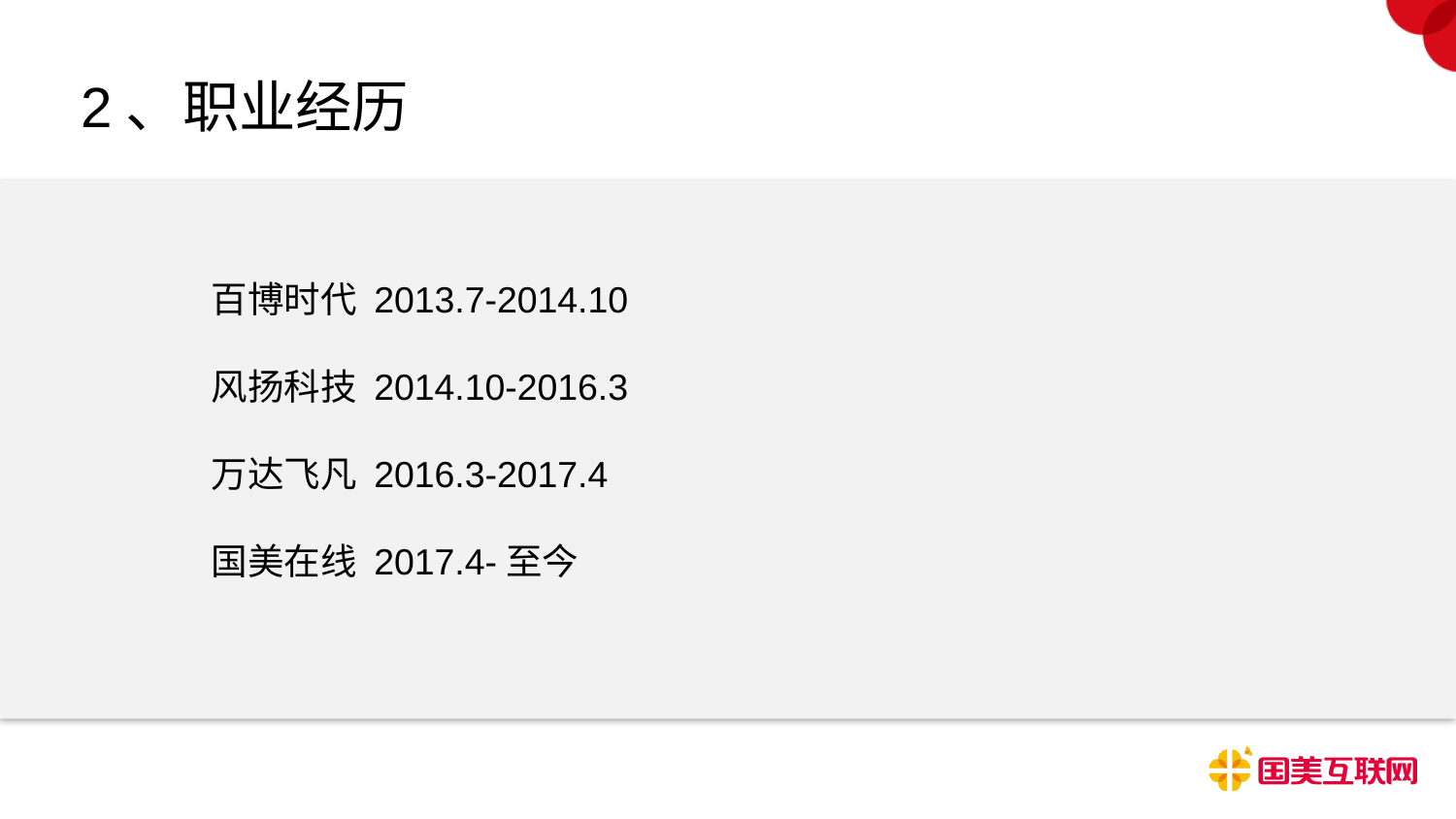

# 2、职业经历
  百博时代 2013.7-2014.10

  风扬科技 2014.10-2016.3

  万达飞凡 2016.3-2017.4

  国美在线 2017.4-至今